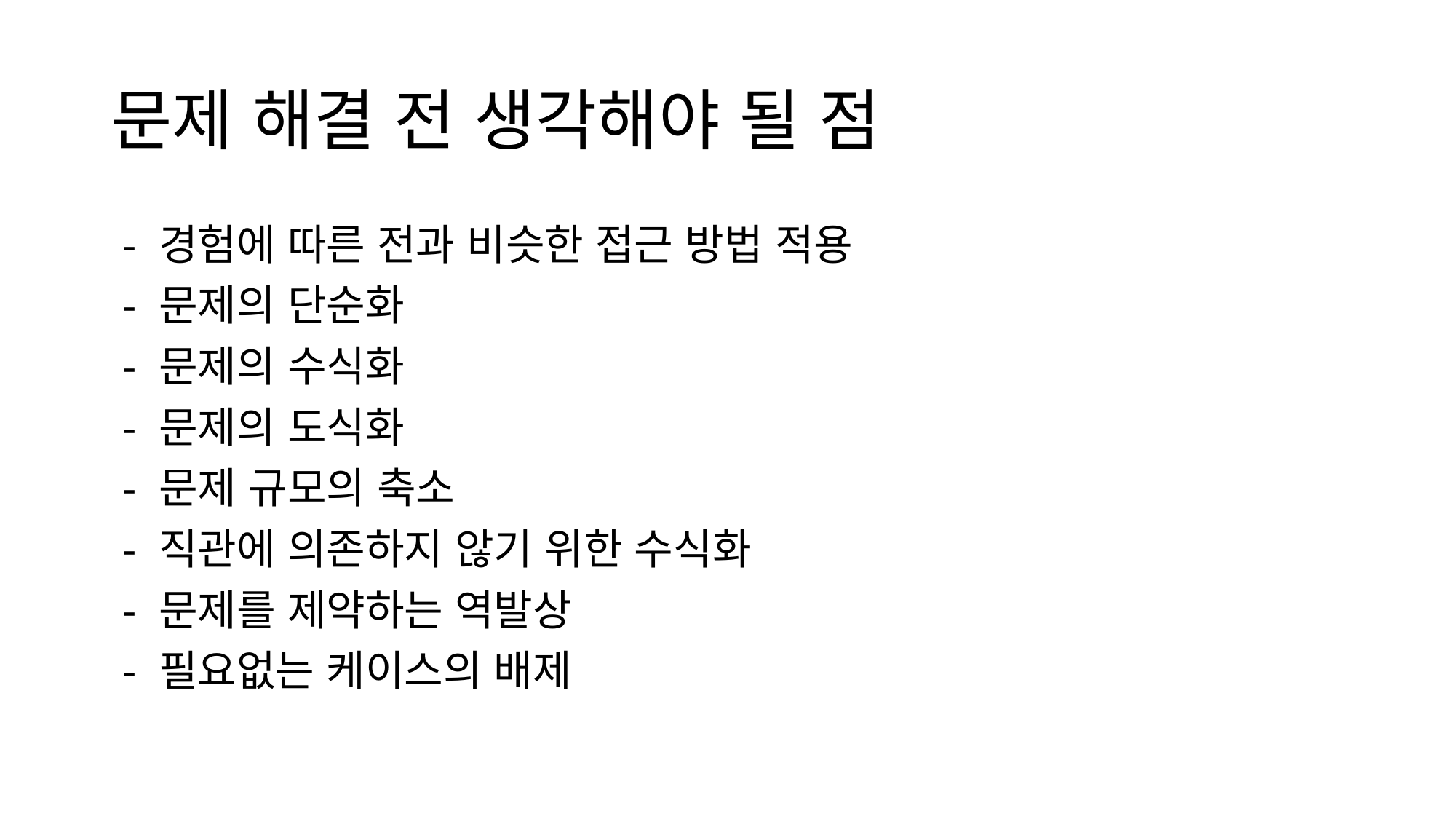

# 문제 해결 전 생각해야 될 점
 - 경험에 따른 전과 비슷한 접근 방법 적용
 - 문제의 단순화
 - 문제의 수식화
 - 문제의 도식화
 - 문제 규모의 축소
 - 직관에 의존하지 않기 위한 수식화
 - 문제를 제약하는 역발상
 - 필요없는 케이스의 배제